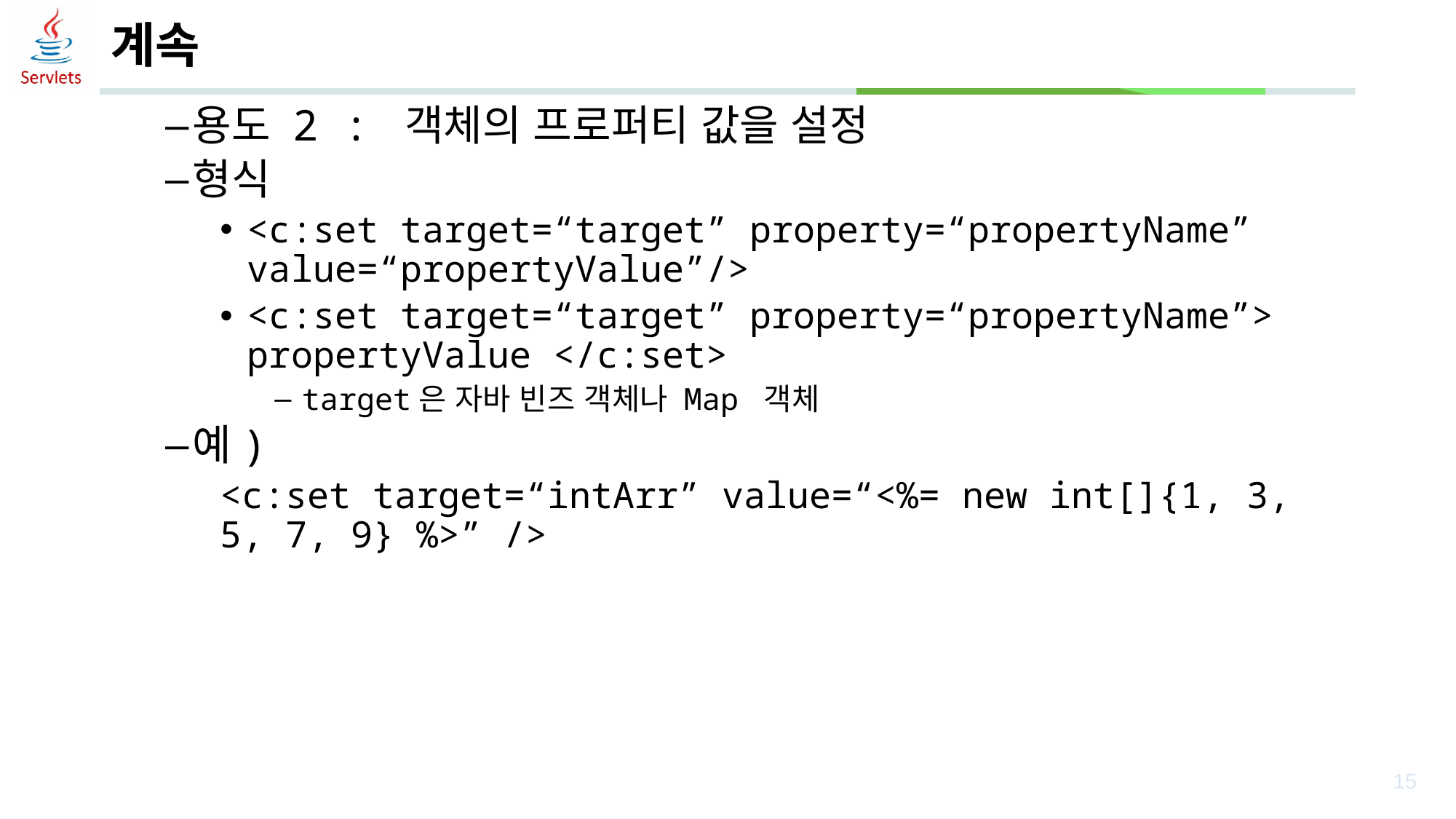

# 계속
용도 2 : 객체의 프로퍼티 값을 설정
형식
<c:set target=“target” property=“propertyName” value=“propertyValue”/>
<c:set target=“target” property=“propertyName”> propertyValue </c:set>
target은 자바 빈즈 객체나 Map 객체
예)
<c:set target=“intArr” value=“<%= new int[]{1, 3, 5, 7, 9} %>” />
15